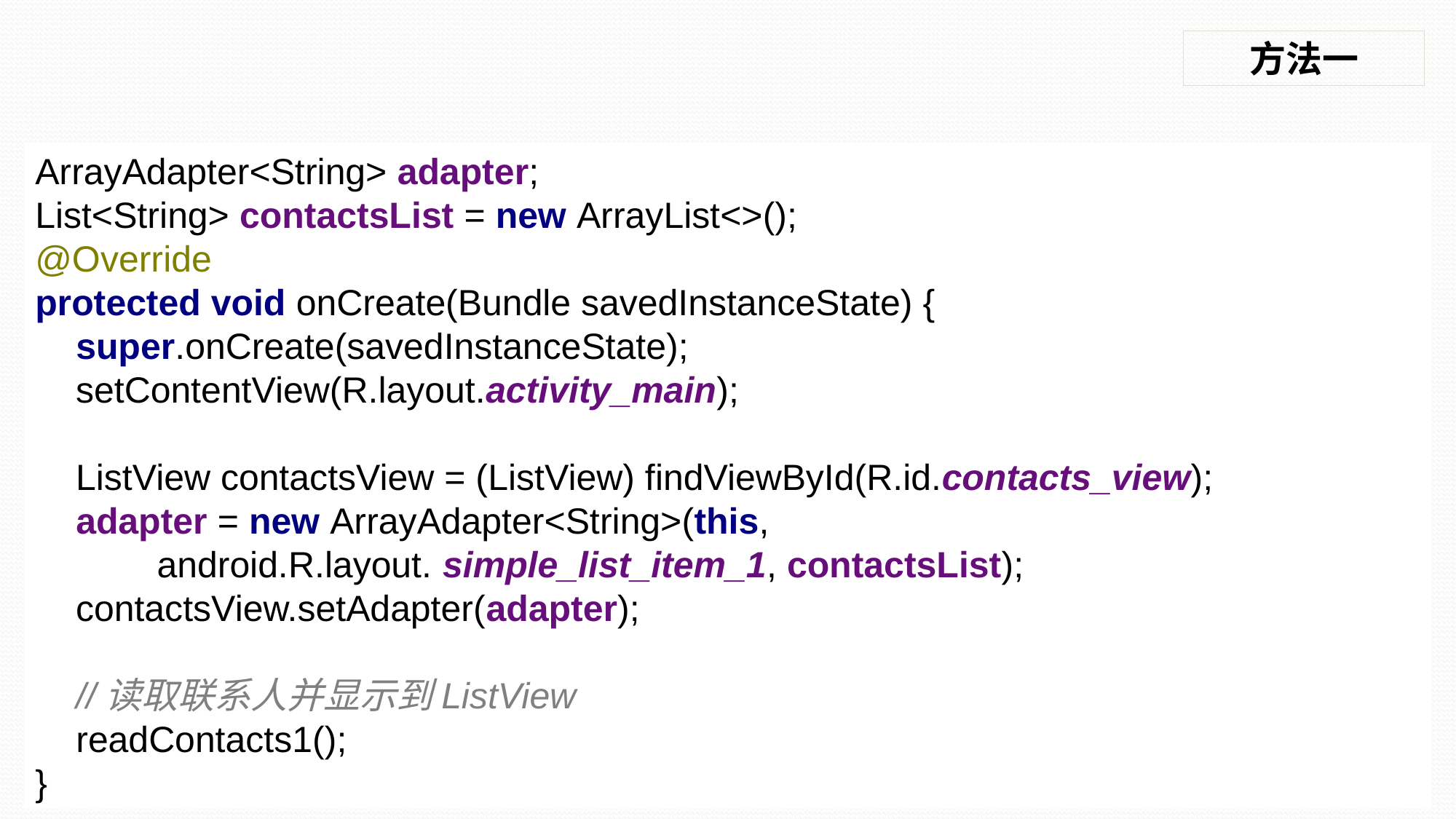

方法一
ArrayAdapter<String> adapter;
List<String> contactsList = new ArrayList<>();
@Override
protected void onCreate(Bundle savedInstanceState) {
    super.onCreate(savedInstanceState);
    setContentView(R.layout.activity_main);
    ListView contactsView = (ListView) findViewById(R.id.contacts_view);
    adapter = new ArrayAdapter<String>(this,
            android.R.layout. simple_list_item_1, contactsList);
    contactsView.setAdapter(adapter);
    //读取联系人并显示到ListView
    readContacts1();
}